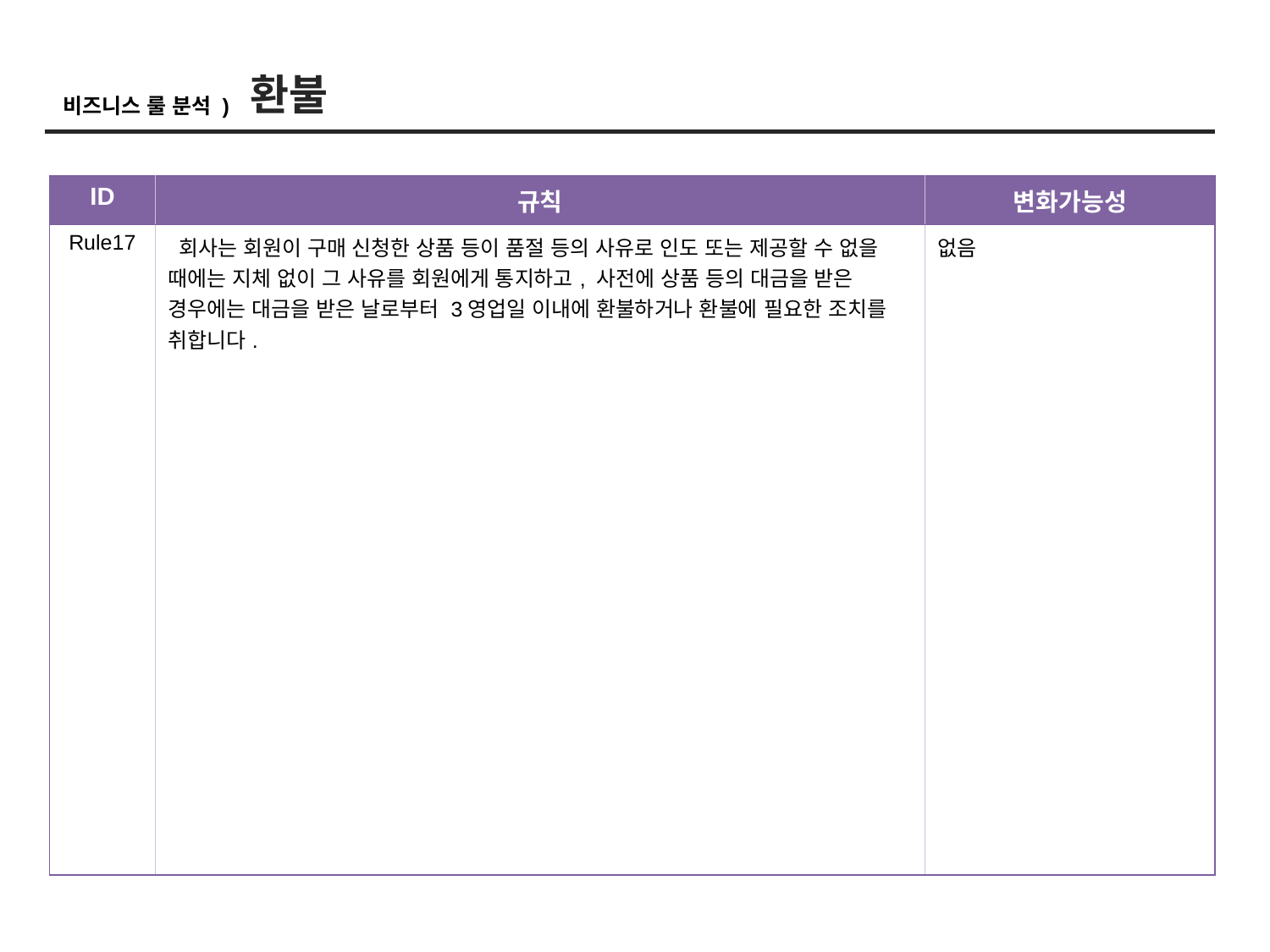

환불
비즈니스 룰 분석 )
| ID | 규칙 | 변화가능성 |
| --- | --- | --- |
| Rule17 | 회사는 회원이 구매 신청한 상품 등이 품절 등의 사유로 인도 또는 제공할 수 없을 때에는 지체 없이 그 사유를 회원에게 통지하고, 사전에 상품 등의 대금을 받은 경우에는 대금을 받은 날로부터 3영업일 이내에 환불하거나 환불에 필요한 조치를 취합니다. | 없음 |